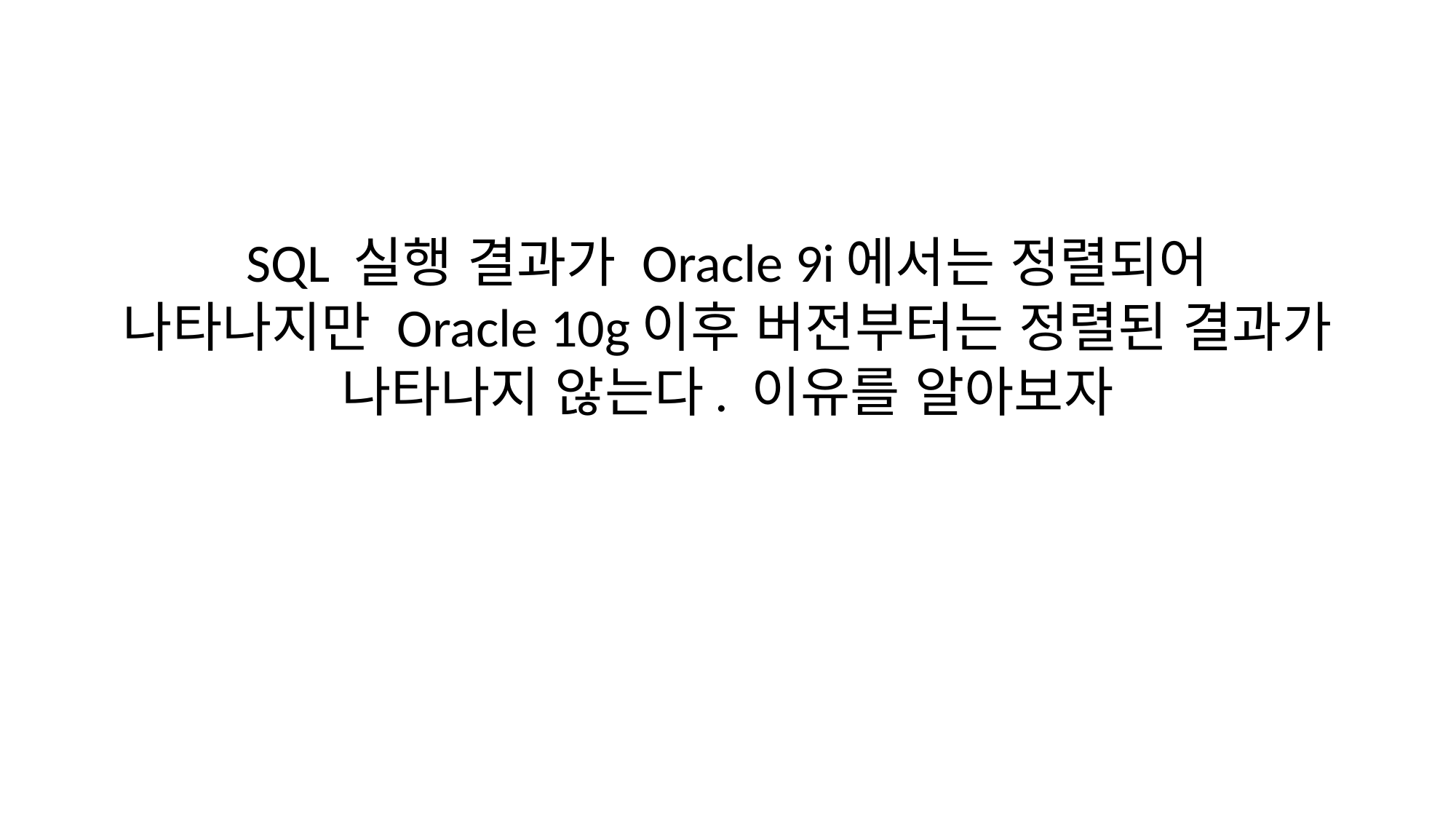

# SQL 실행 결과가 Oracle 9i에서는 정렬되어 나타나지만 Oracle 10g이후 버전부터는 정렬된 결과가 나타나지 않는다. 이유를 알아보자